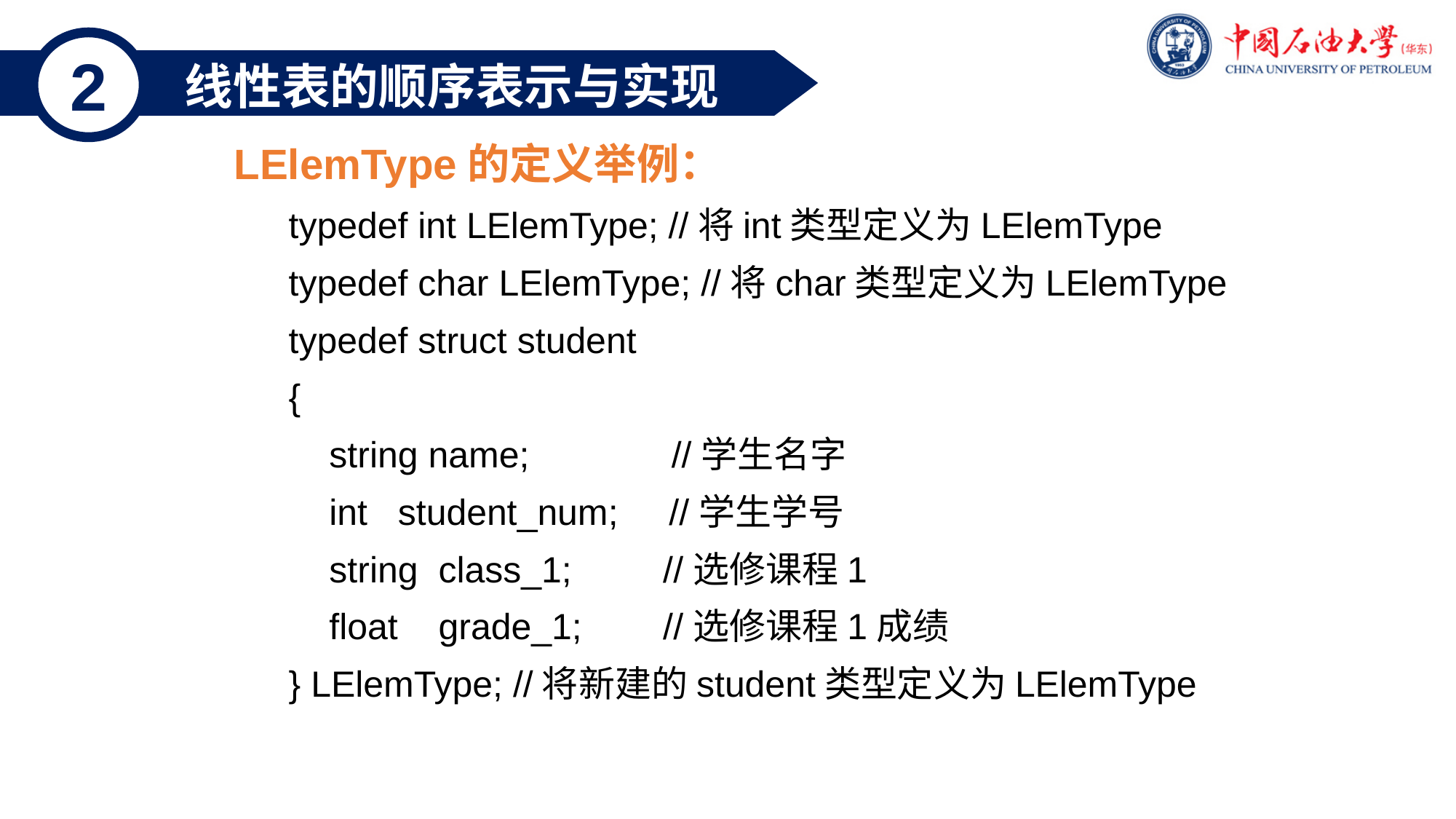

2
 线性表的顺序表示与实现
LElemType的定义举例：
typedef int LElemType; //将int类型定义为LElemType
typedef char LElemType; //将char类型定义为LElemType
typedef struct student
{
    string name;              //学生名字
    int   student_num;     //学生学号
    string  class_1;         //选修课程1
    float    grade_1;        //选修课程1成绩
} LElemType; //将新建的student类型定义为LElemType